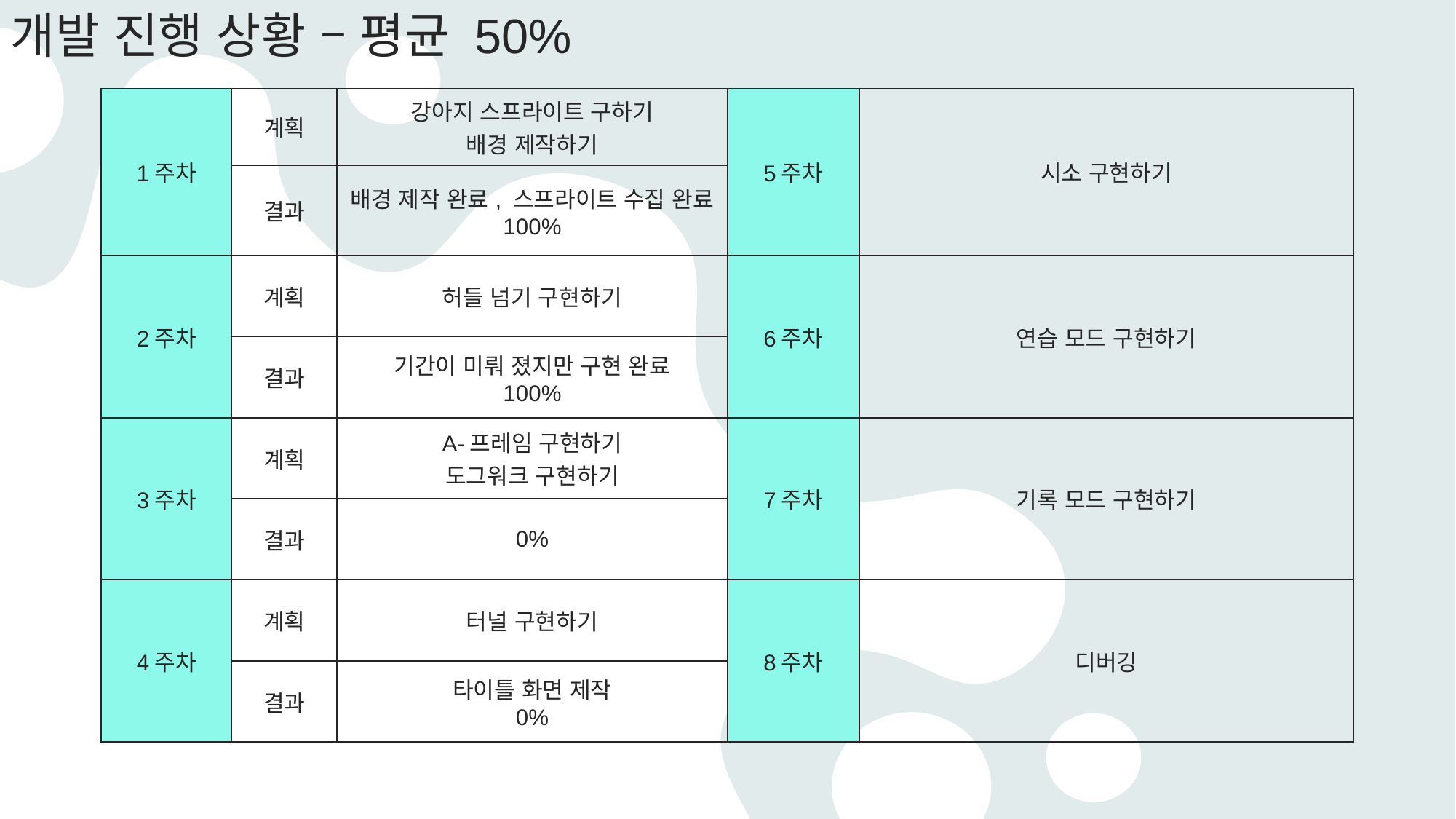

개발 진행 상황 – 평균 50%
| 1주차 | 계획 | 강아지 스프라이트 구하기 배경 제작하기 | 5주차 | 시소 구현하기 |
| --- | --- | --- | --- | --- |
|  | 결과 | 배경 제작 완료, 스프라이트 수집 완료 100% |  |  |
| 2주차 | 계획 | 허들 넘기 구현하기 | 6주차 | 연습 모드 구현하기 |
|  | 결과 | 기간이 미뤄 졌지만 구현 완료 100% |  |  |
| 3주차 | 계획 | A-프레임 구현하기 도그워크 구현하기 | 7주차 | 기록 모드 구현하기 |
|  | 결과 | 0% |  |  |
| 4주차 | 계획 | 터널 구현하기 | 8주차 | 디버깅 |
|  | 결과 | 타이틀 화면 제작 0% |  |  |